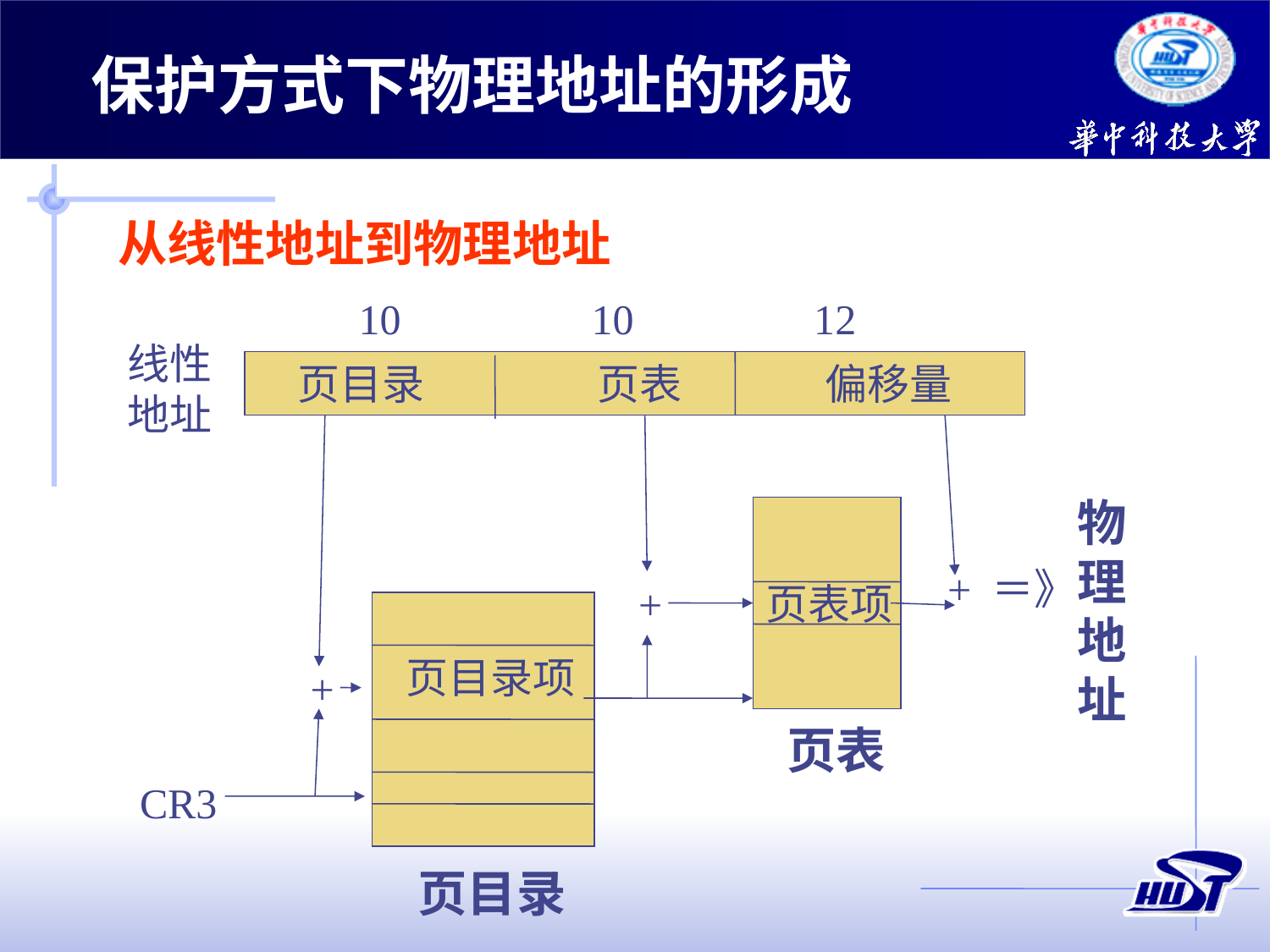

保护方式下物理地址的形成
从线性地址到物理地址
10                  10                 12
线性地址

页目录
页表
偏移量

物理地址

+ ＝》
+
页表项

页目录项
+

页表

CR3

页目录